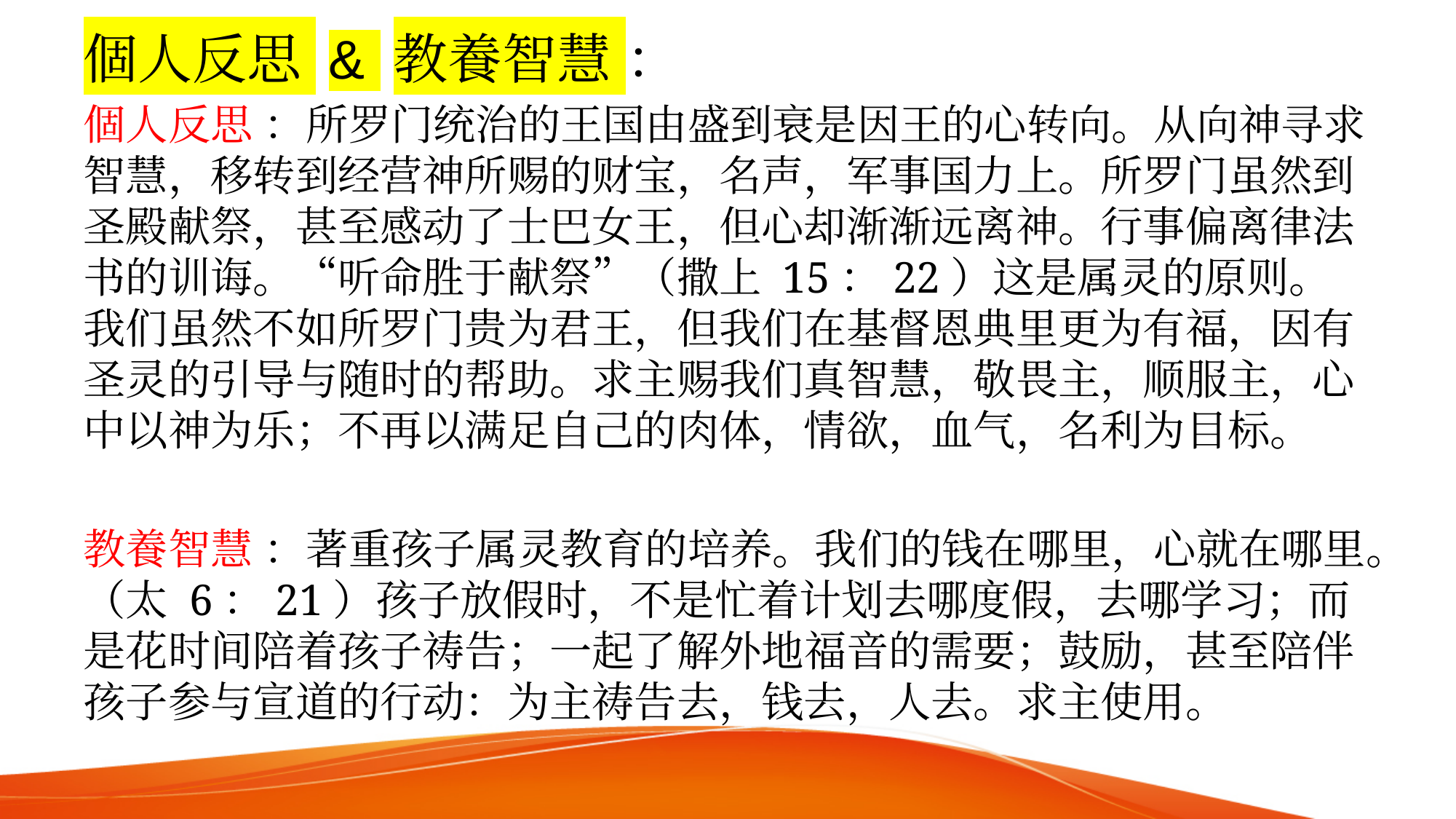

# 個人反思 & 教養智慧 ：
個人反思 ：所罗门统治的王国由盛到衰是因王的心转向。从向神寻求智慧，移转到经营神所赐的财宝，名声，军事国力上。所罗门虽然到圣殿献祭，甚至感动了士巴女王，但心却渐渐远离神。行事偏离律法书的训诲。“听命胜于献祭”（撒上 15：22）这是属灵的原则。我们虽然不如所罗门贵为君王，但我们在基督恩典里更为有福，因有圣灵的引导与随时的帮助。求主赐我们真智慧，敬畏主，顺服主，心中以神为乐；不再以满足自己的肉体，情欲，血气，名利为目标。

教養智慧 ：著重孩子属灵教育的培养。我们的钱在哪里，心就在哪里。（太 6：21）孩子放假时，不是忙着计划去哪度假，去哪学习；而是花时间陪着孩子祷告；一起了解外地福音的需要；鼓励，甚至陪伴孩子参与宣道的行动：为主祷告去，钱去，人去。求主使用。